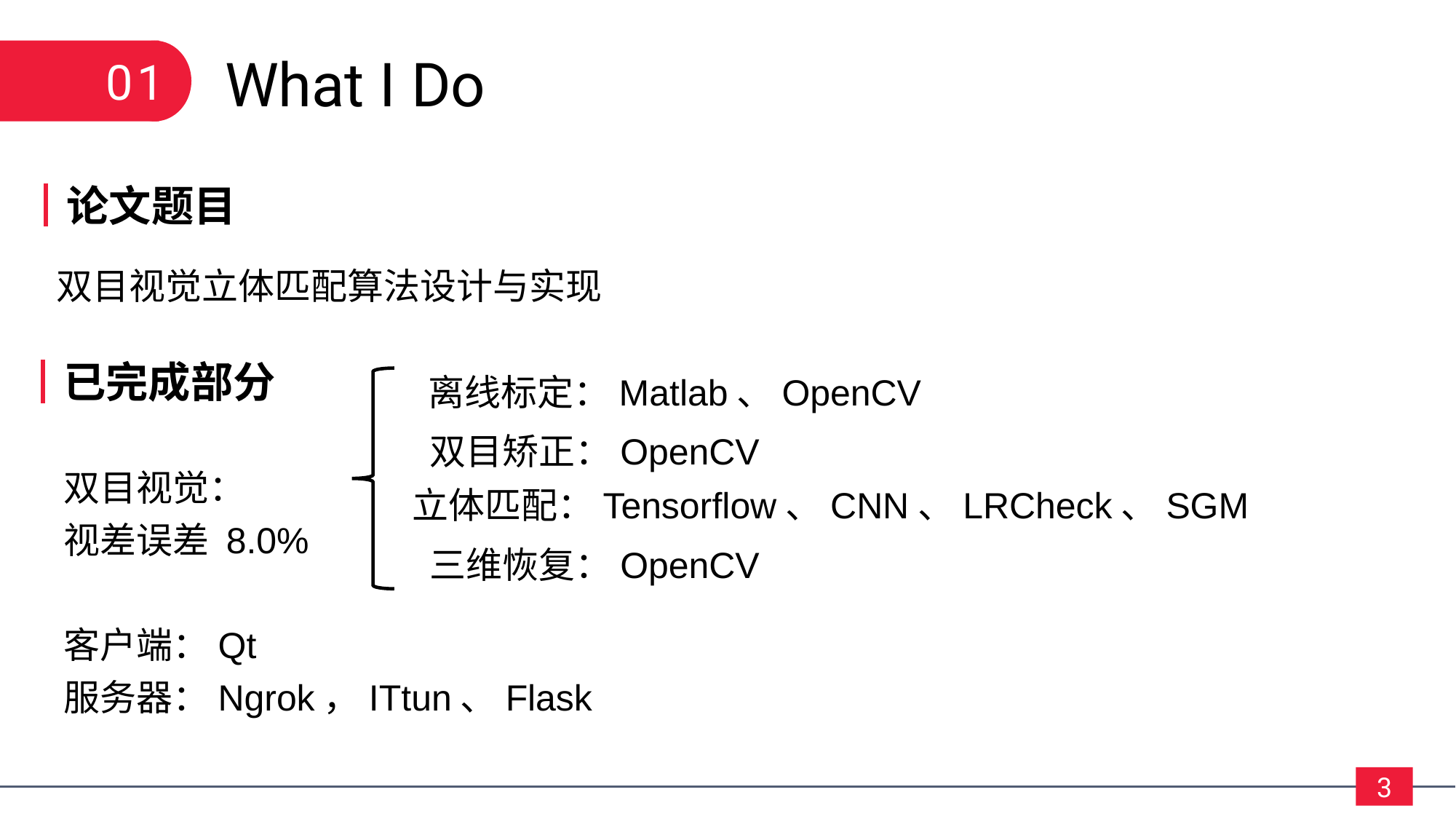

01
What I Do
论文题目
双目视觉立体匹配算法设计与实现
已完成部分
离线标定：Matlab、OpenCV

双目矫正：OpenCV
双目视觉：
视差误差 8.0%

客户端：Qt
服务器：Ngrok，ITtun、Flask
立体匹配：Tensorflow、CNN、LRCheck、SGM
三维恢复：OpenCV
3